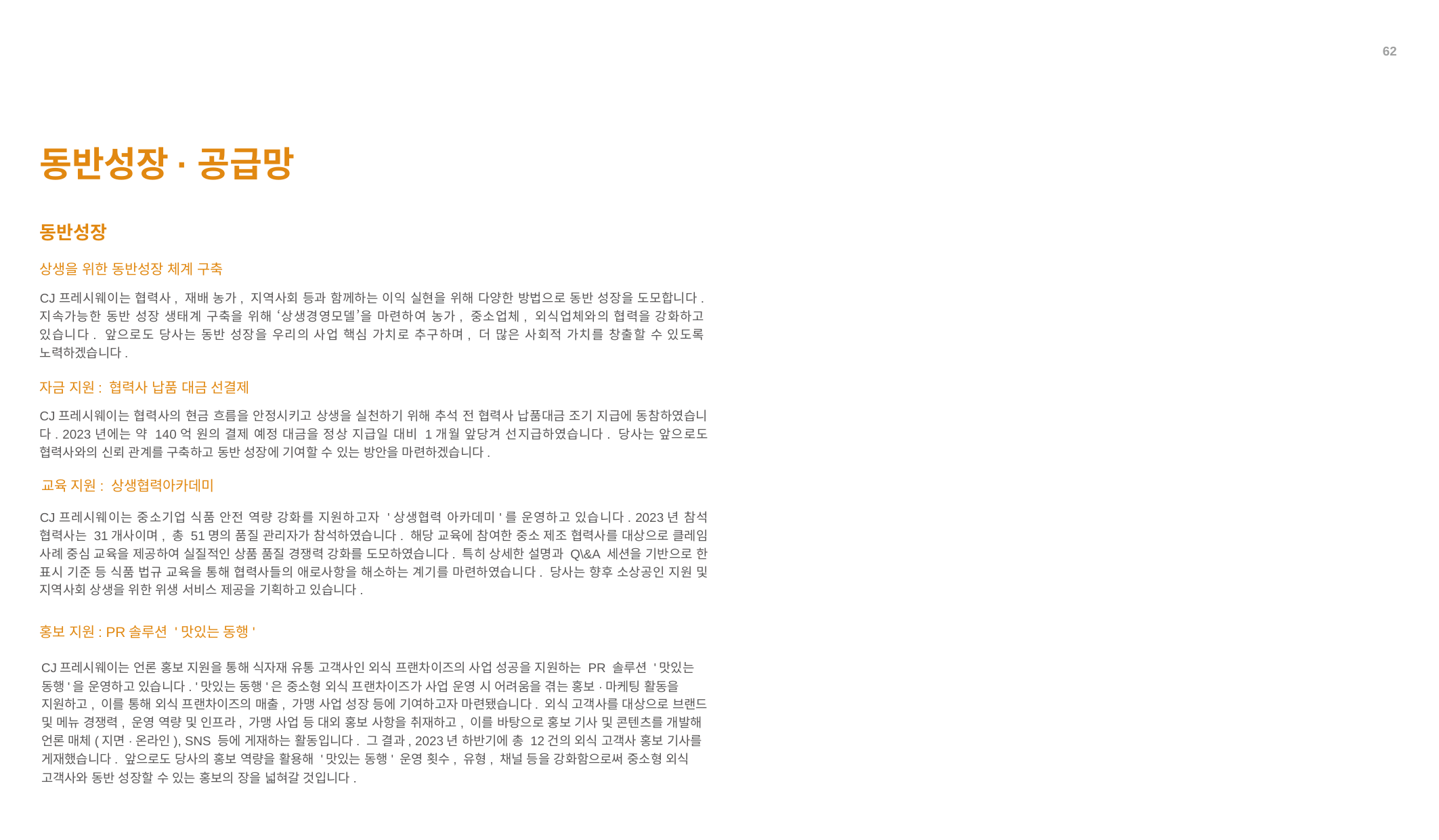

62
동반성장·공급망
동반성장
상생을 위한 동반성장 체계 구축
CJ프레시웨이는 협력사, 재배 농가, 지역사회 등과 함께하는 이익 실현을 위해 다양한 방법으로 동반 성장을 도모합니다. 지속가능한 동반 성장 생태계 구축을 위해 ‘상생경영모델’을 마련하여 농가, 중소업체, 외식업체와의 협력을 강화하고 있습니다. 앞으로도 당사는 동반 성장을 우리의 사업 핵심 가치로 추구하며, 더 많은 사회적 가치를 창출할 수 있도록 노력하겠습니다.
자금 지원: 협력사 납품 대금 선결제
CJ프레시웨이는 협력사의 현금 흐름을 안정시키고 상생을 실천하기 위해 추석 전 협력사 납품대금 조기 지급에 동참하였습니다. 2023년에는 약 140억 원의 결제 예정 대금을 정상 지급일 대비 1개월 앞당겨 선지급하였습니다. 당사는 앞으로도 협력사와의 신뢰 관계를 구축하고 동반 성장에 기여할 수 있는 방안을 마련하겠습니다.
교육 지원: 상생협력아카데미
CJ프레시웨이는 중소기업 식품 안전 역량 강화를 지원하고자 '상생협력 아카데미'를 운영하고 있습니다. 2023년 참석 협력사는 31개사이며, 총 51명의 품질 관리자가 참석하였습니다. 해당 교육에 참여한 중소 제조 협력사를 대상으로 클레임 사례 중심 교육을 제공하여 실질적인 상품 품질 경쟁력 강화를 도모하였습니다. 특히 상세한 설명과 Q\&A 세션을 기반으로 한 표시 기준 등 식품 법규 교육을 통해 협력사들의 애로사항을 해소하는 계기를 마련하였습니다. 당사는 향후 소상공인 지원 및 지역사회 상생을 위한 위생 서비스 제공을 기획하고 있습니다.
홍보 지원: PR솔루션 '맛있는 동행'
CJ프레시웨이는 언론 홍보 지원을 통해 식자재 유통 고객사인 외식 프랜차이즈의 사업 성공을 지원하는 PR 솔루션 '맛있는 동행'을 운영하고 있습니다. '맛있는 동행'은 중소형 외식 프랜차이즈가 사업 운영 시 어려움을 겪는 홍보·마케팅 활동을 지원하고, 이를 통해 외식 프랜차이즈의 매출, 가맹 사업 성장 등에 기여하고자 마련됐습니다. 외식 고객사를 대상으로 브랜드 및 메뉴 경쟁력, 운영 역량 및 인프라, 가맹 사업 등 대외 홍보 사항을 취재하고, 이를 바탕으로 홍보 기사 및 콘텐츠를 개발해 언론 매체(지면·온라인), SNS 등에 게재하는 활동입니다. 그 결과, 2023년 하반기에 총 12건의 외식 고객사 홍보 기사를 게재했습니다. 앞으로도 당사의 홍보 역량을 활용해 '맛있는 동행' 운영 횟수, 유형, 채널 등을 강화함으로써 중소형 외식 고객사와 동반 성장할 수 있는 홍보의 장을 넓혀갈 것입니다.